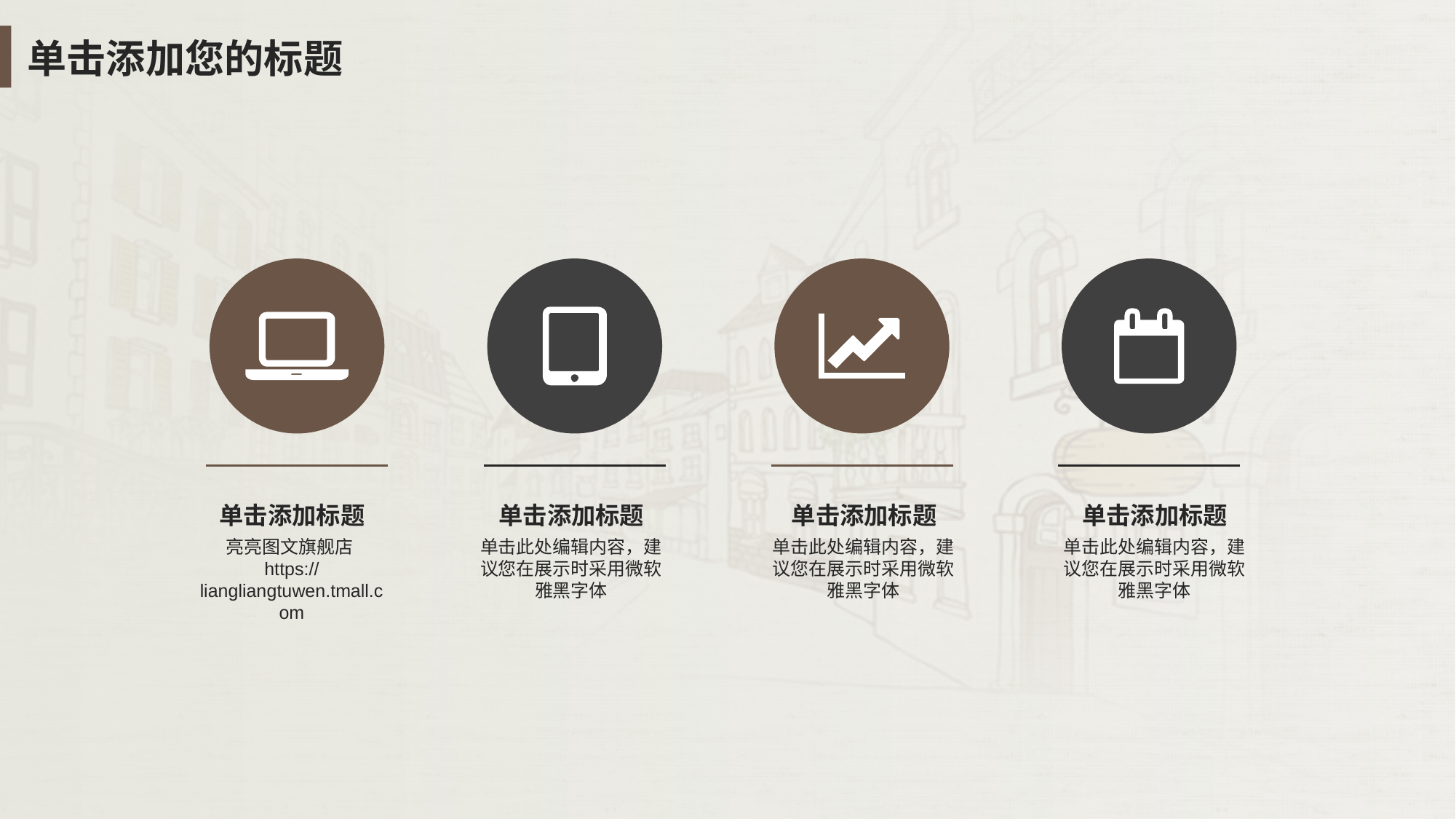

单击添加您的标题

单击添加标题
单击添加标题
单击添加标题
单击添加标题
亮亮图文旗舰店https://liangliangtuwen.tmall.com
单击此处编辑内容，建议您在展示时采用微软雅黑字体
单击此处编辑内容，建议您在展示时采用微软雅黑字体
单击此处编辑内容，建议您在展示时采用微软雅黑字体